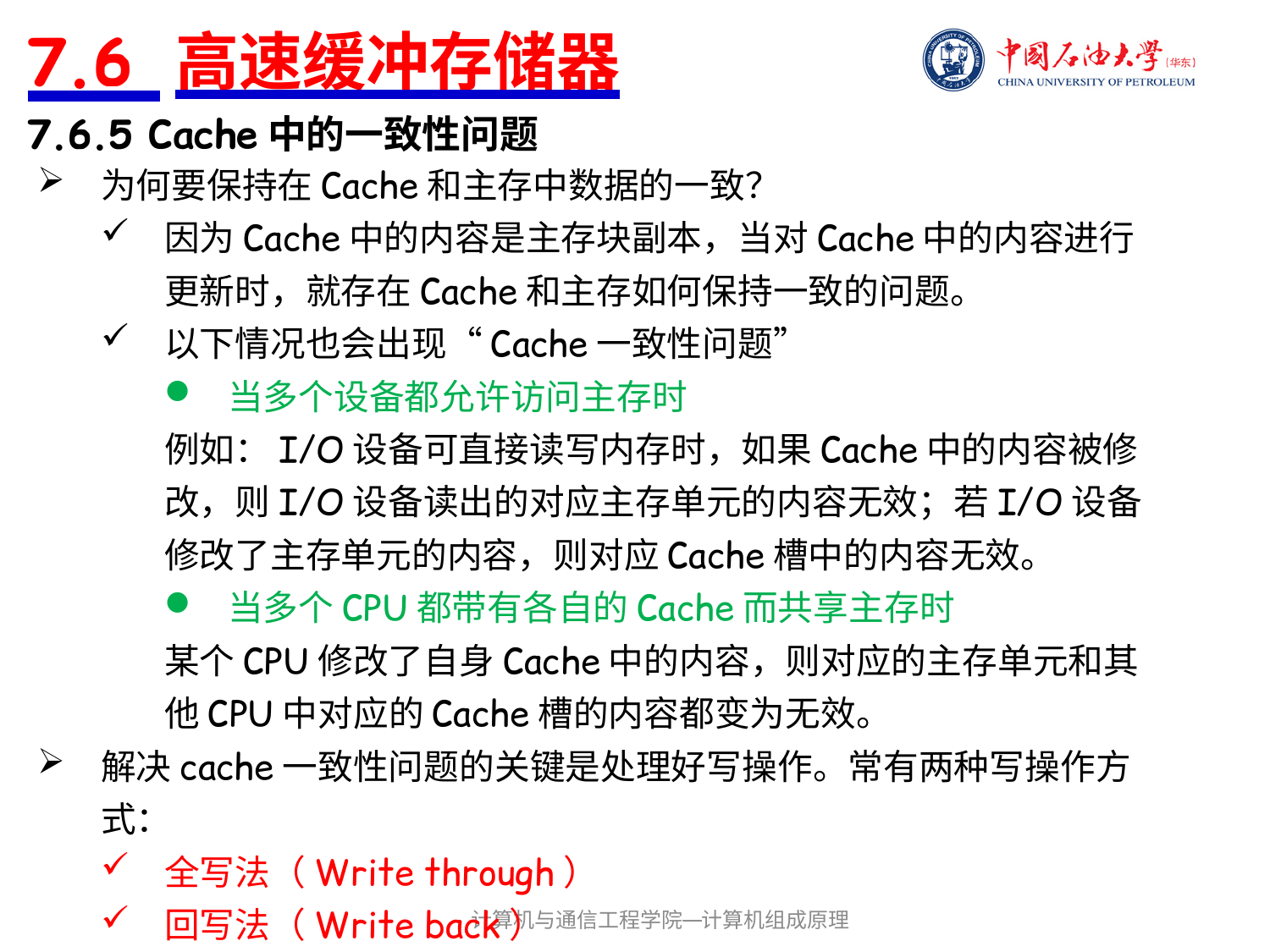

# 7.6 高速缓冲存储器
7.6.5 Cache中的一致性问题
为何要保持在Cache和主存中数据的一致？
因为Cache中的内容是主存块副本，当对Cache中的内容进行更新时，就存在Cache和主存如何保持一致的问题。
以下情况也会出现“Cache一致性问题”
当多个设备都允许访问主存时
例如：I/O设备可直接读写内存时，如果Cache中的内容被修改，则I/O设备读出的对应主存单元的内容无效；若I/O设备修改了主存单元的内容，则对应Cache槽中的内容无效。
当多个CPU都带有各自的Cache而共享主存时
某个CPU修改了自身Cache中的内容，则对应的主存单元和其他CPU中对应的Cache槽的内容都变为无效。
解决cache一致性问题的关键是处理好写操作。常有两种写操作方式：
全写法（Write through）
回写法（Write back）
计算机与通信工程学院—计算机组成原理
84